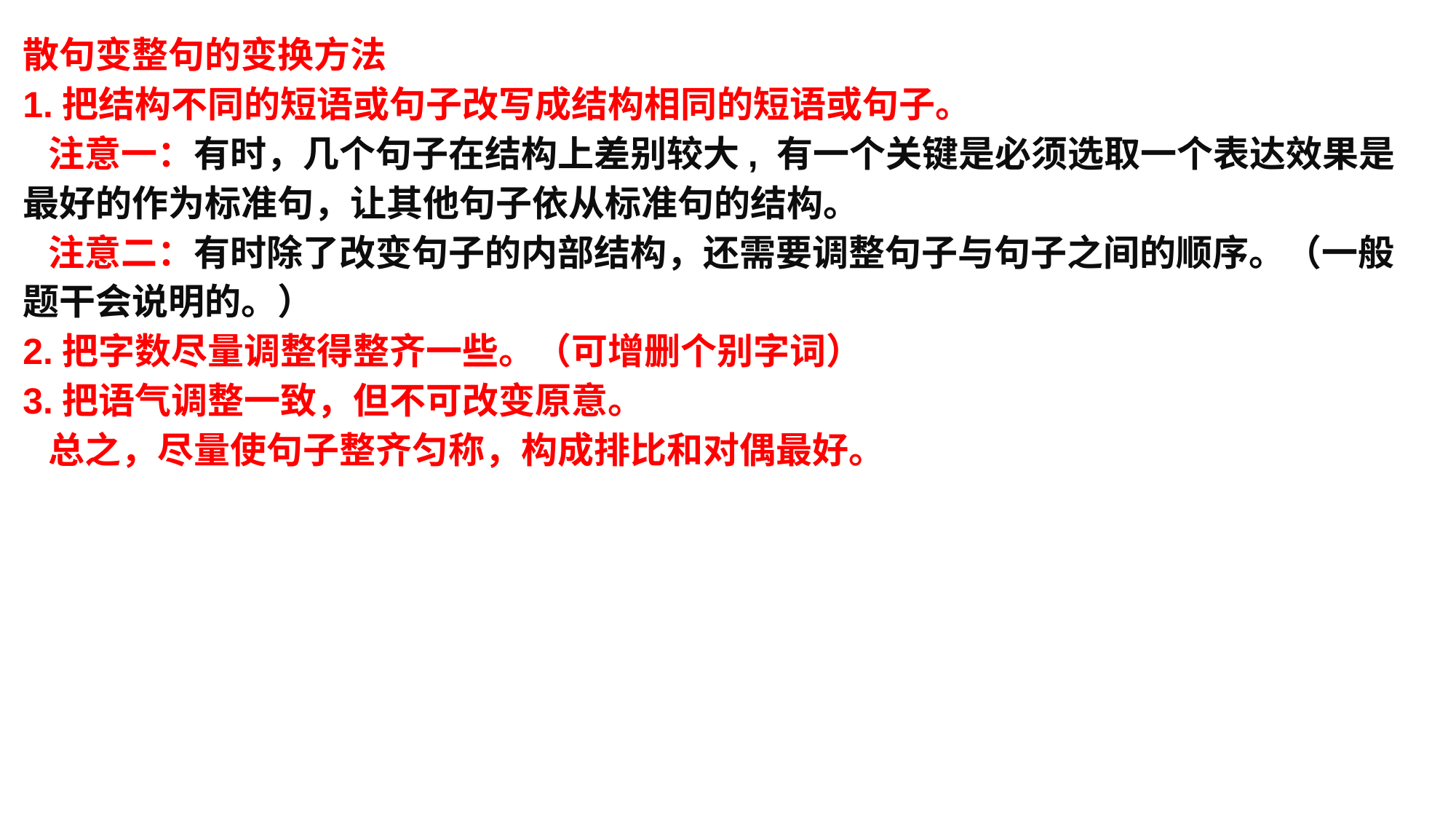

散句变整句的变换方法
1.把结构不同的短语或句子改写成结构相同的短语或句子。
  注意一：有时，几个句子在结构上差别较大, 有一个关键是必须选取一个表达效果是最好的作为标准句，让其他句子依从标准句的结构。
  注意二：有时除了改变句子的内部结构，还需要调整句子与句子之间的顺序。（一般题干会说明的。）
2.把字数尽量调整得整齐一些。（可增删个别字词）
3.把语气调整一致，但不可改变原意。
  总之，尽量使句子整齐匀称，构成排比和对偶最好。